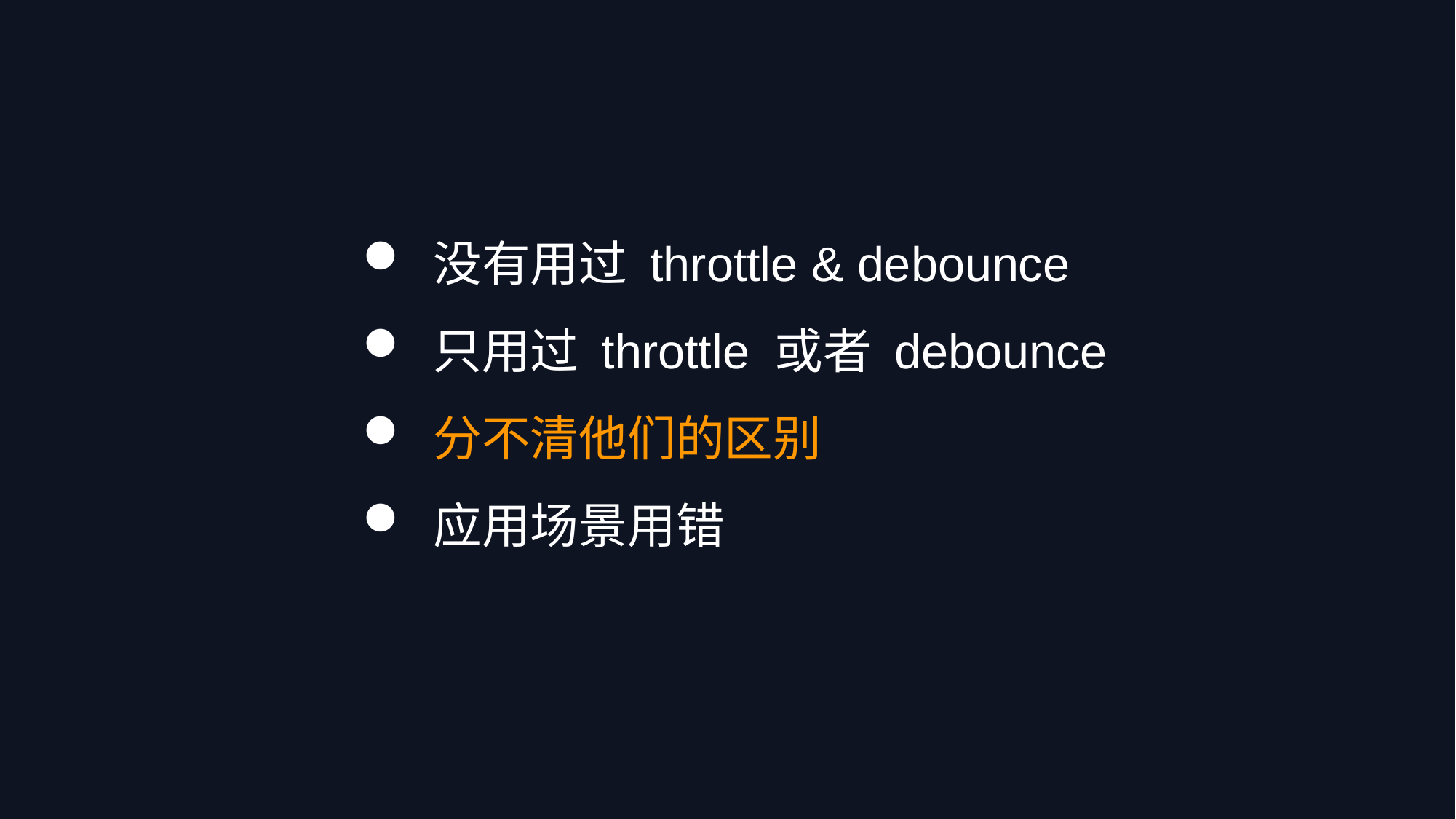

没有用过 throttle & debounce
 只用过 throttle 或者 debounce
 分不清他们的区别
 应用场景用错